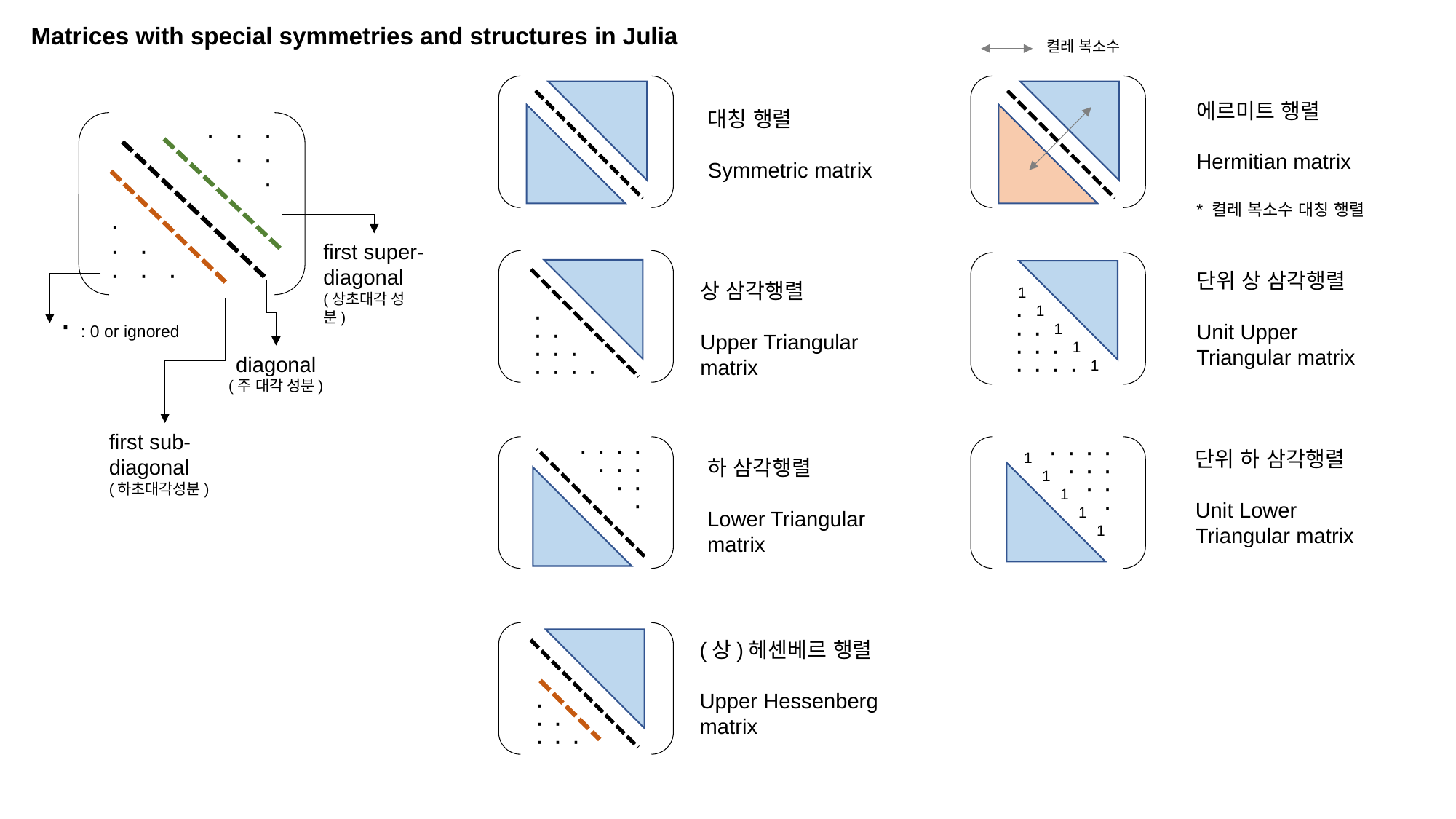

Matrices with special symmetries and structures in Julia
켤레 복소수

에르미트 행렬

Hermitian matrix

* 켤레 복소수 대칭 행렬
대칭 행렬

Symmetric matrix
∙
∙
∙
∙
∙
∙

∙
∙
∙
∙
∙
∙
first super-diagonal
(상초대각 성분)

단위 상 삼각행렬

Unit Upper Triangular matrix
상 삼각행렬

Upper Triangular matrix
1
∙
∙
∙
∙
∙
∙
∙
∙
∙
∙
∙
∙
∙
∙
∙
∙
∙
∙
∙
∙
1
∙ : 0 or ignored
1
1
diagonal
(주 대각 성분)
1
first sub-diagonal
(하초대각성분)

∙
∙
∙
∙
∙
∙
∙
∙
∙
∙
∙
∙
∙
∙
∙
∙
∙
∙
∙
∙
1
1

1
1
1

단위 하 삼각행렬

Unit Lower Triangular matrix
하 삼각행렬

Lower Triangular matrix

(상)헤센베르 행렬

Upper Hessenberg
matrix
∙
∙
∙
∙
∙
∙